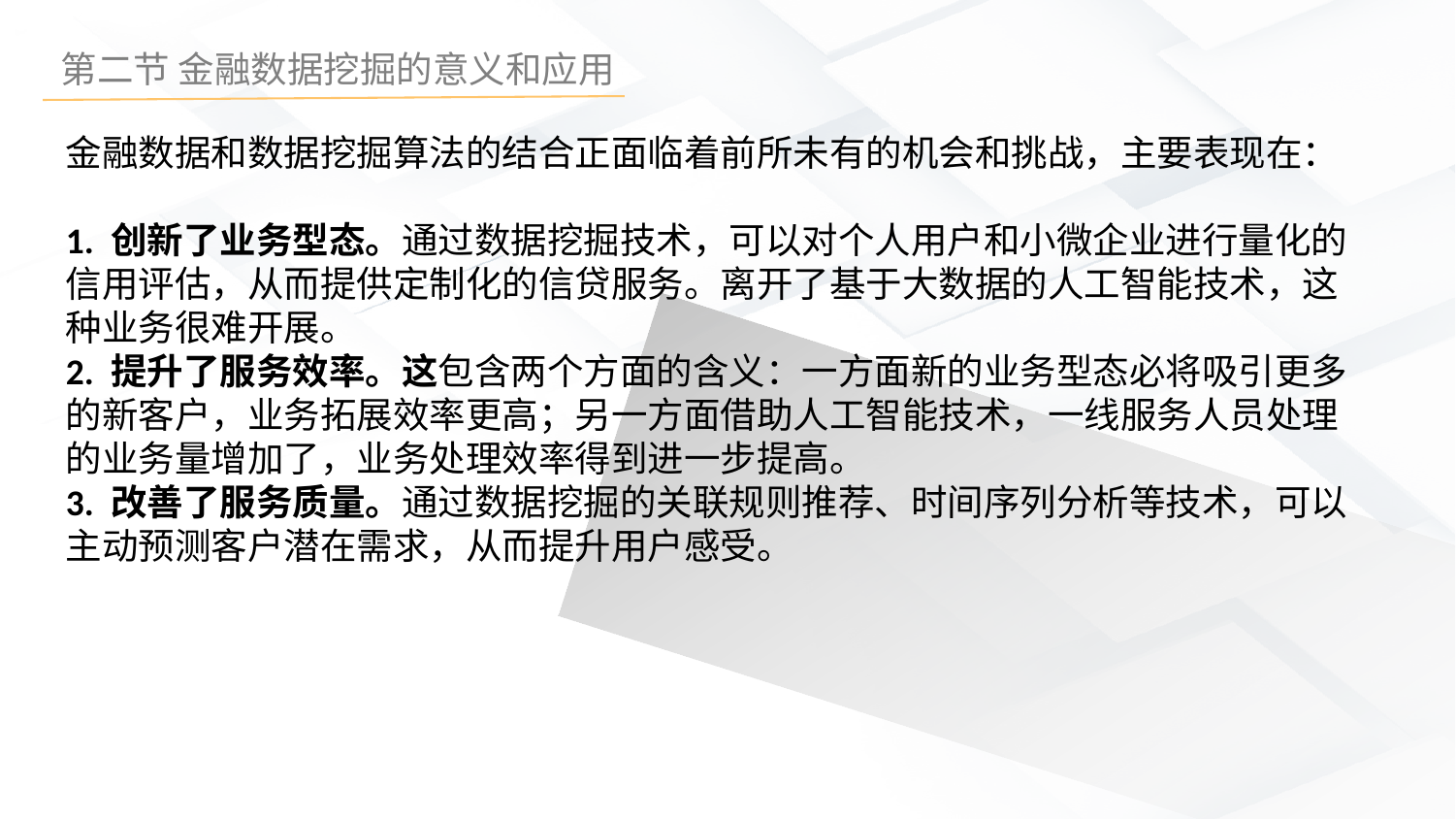

金融数据和数据挖掘算法的结合正面临着前所未有的机会和挑战，主要表现在：

1. 创新了业务型态。通过数据挖掘技术，可以对个人用户和小微企业进行量化的信用评估，从而提供定制化的信贷服务。离开了基于大数据的人工智能技术，这种业务很难开展。
2. 提升了服务效率。这包含两个方面的含义：一方面新的业务型态必将吸引更多的新客户，业务拓展效率更高；另一方面借助人工智能技术，一线服务人员处理的业务量增加了，业务处理效率得到进一步提高。
3. 改善了服务质量。通过数据挖掘的关联规则推荐、时间序列分析等技术，可以主动预测客户潜在需求，从而提升用户感受。